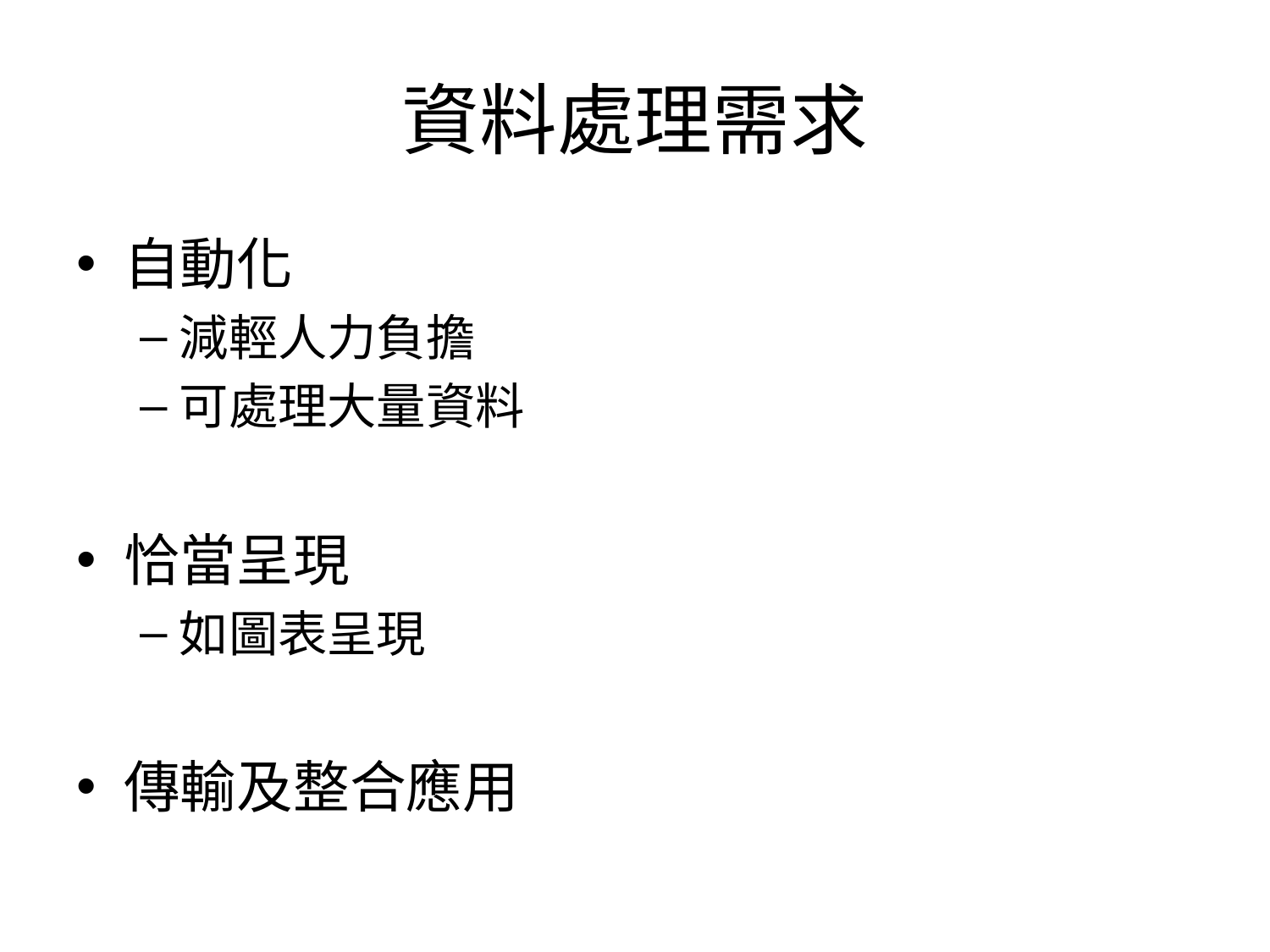

# 資料處理需求
自動化
減輕人力負擔
可處理大量資料

恰當呈現
如圖表呈現

傳輸及整合應用